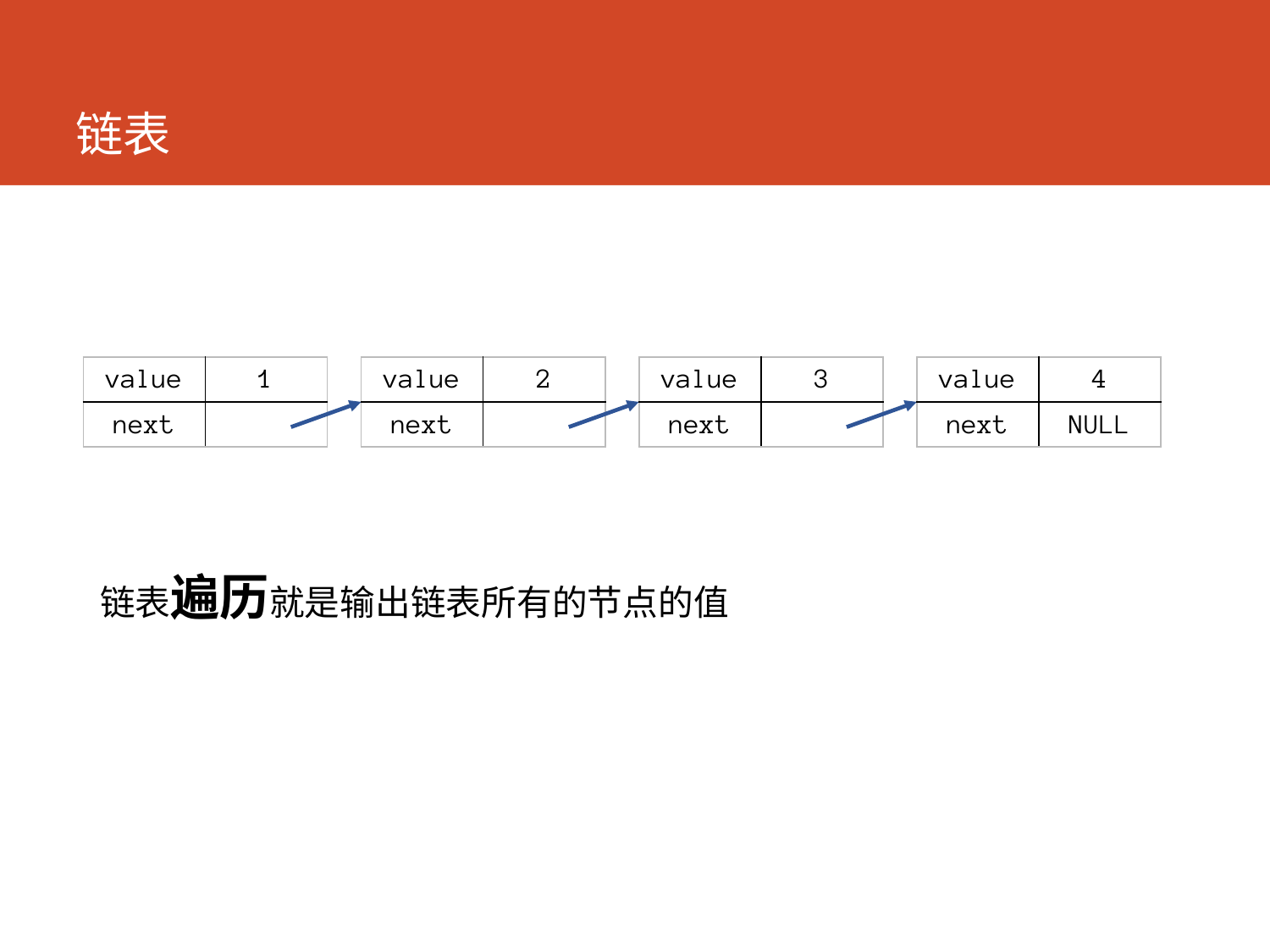

# 链表
| value | 1 |
| --- | --- |
| next |  |
| value | 2 |
| --- | --- |
| next |  |
| value | 3 |
| --- | --- |
| next |  |
| value | 4 |
| --- | --- |
| next | NULL |
链表遍历就是输出链表所有的节点的值